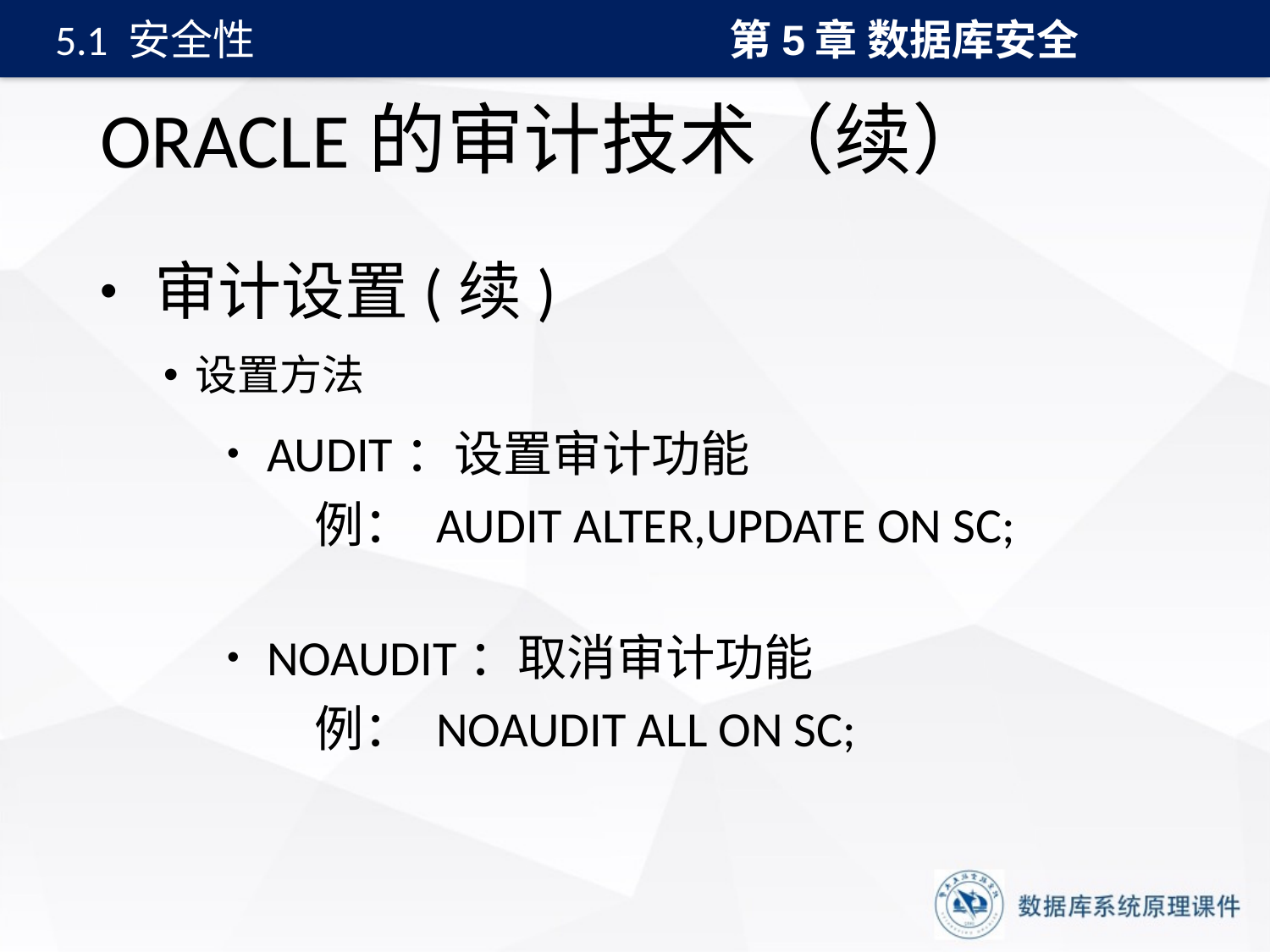

第5章 数据库安全
5.1 安全性
# ORACLE的审计技术（续）
 审计设置(续)
设置方法
 AUDIT：设置审计功能
		    例： AUDIT ALTER,UPDATE ON SC;

 NOAUDIT：取消审计功能
		    例： NOAUDIT ALL ON SC;